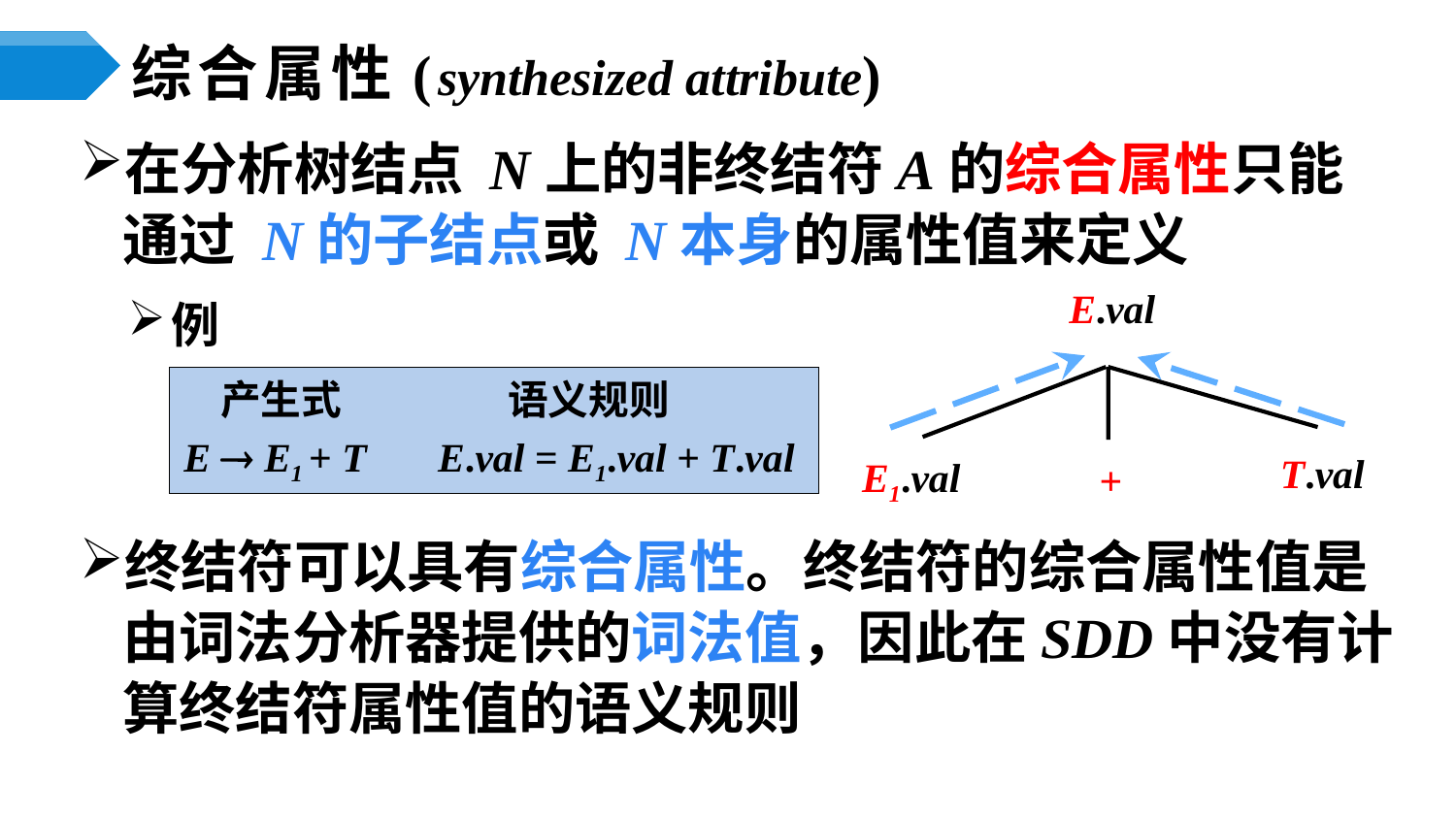

# 综合属性(synthesized attribute)
在分析树结点 N上的非终结符A的综合属性只能通过 N的子结点或 N本身的属性值来定义
例

终结符可以具有综合属性。终结符的综合属性值是由词法分析器提供的词法值，因此在SDD中没有计算终结符属性值的语义规则
E.val

T.val
+
E1.val

   产生式                  语义规则
E → E1 + T       E.val = E1.val + T.val